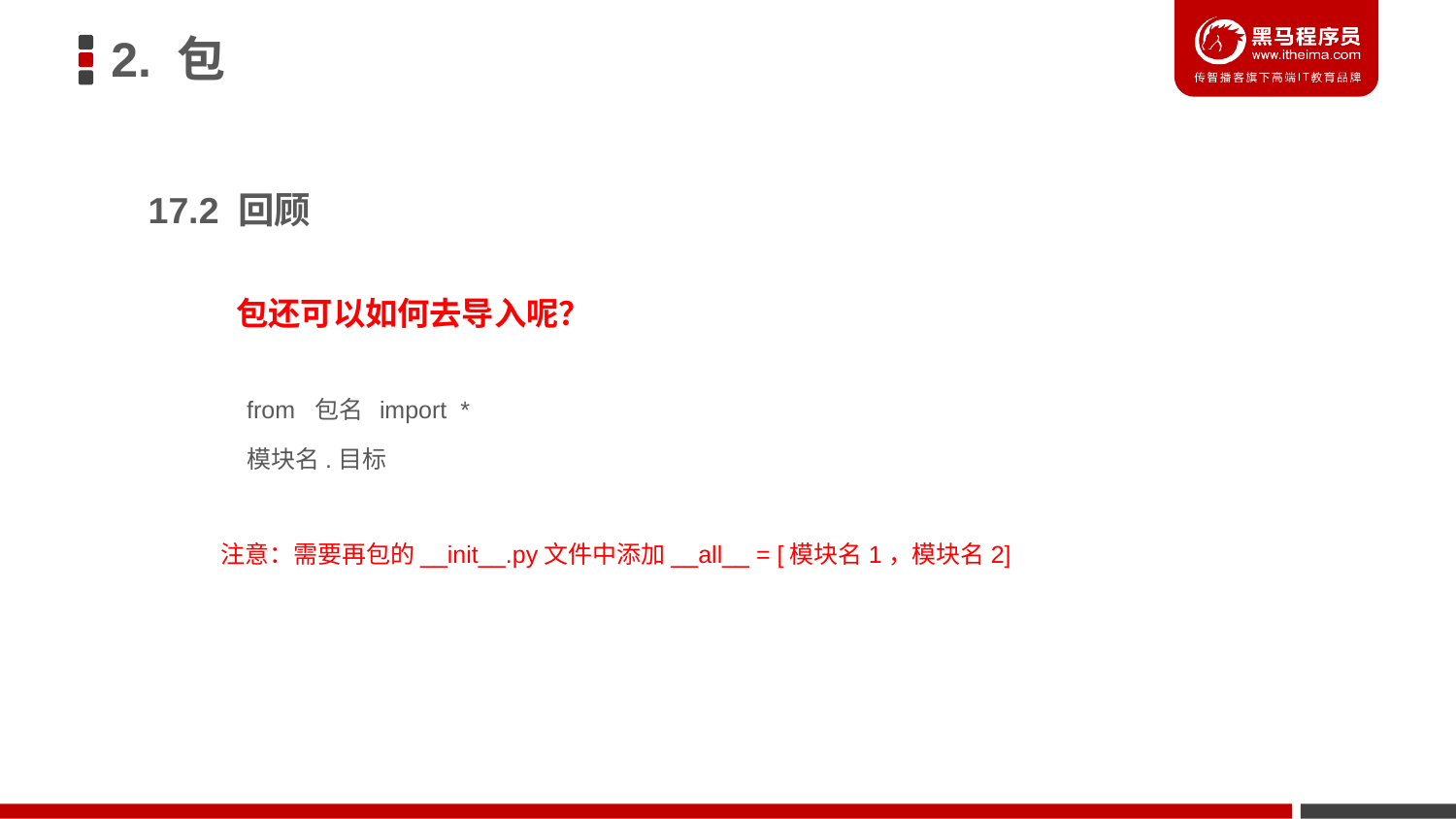

2. 包
17.2 回顾
包还可以如何去导入呢？
from  包名  import  *
模块名.目标
注意：需要再包的__init__.py文件中添加__all__ = [模块名1，模块名2]